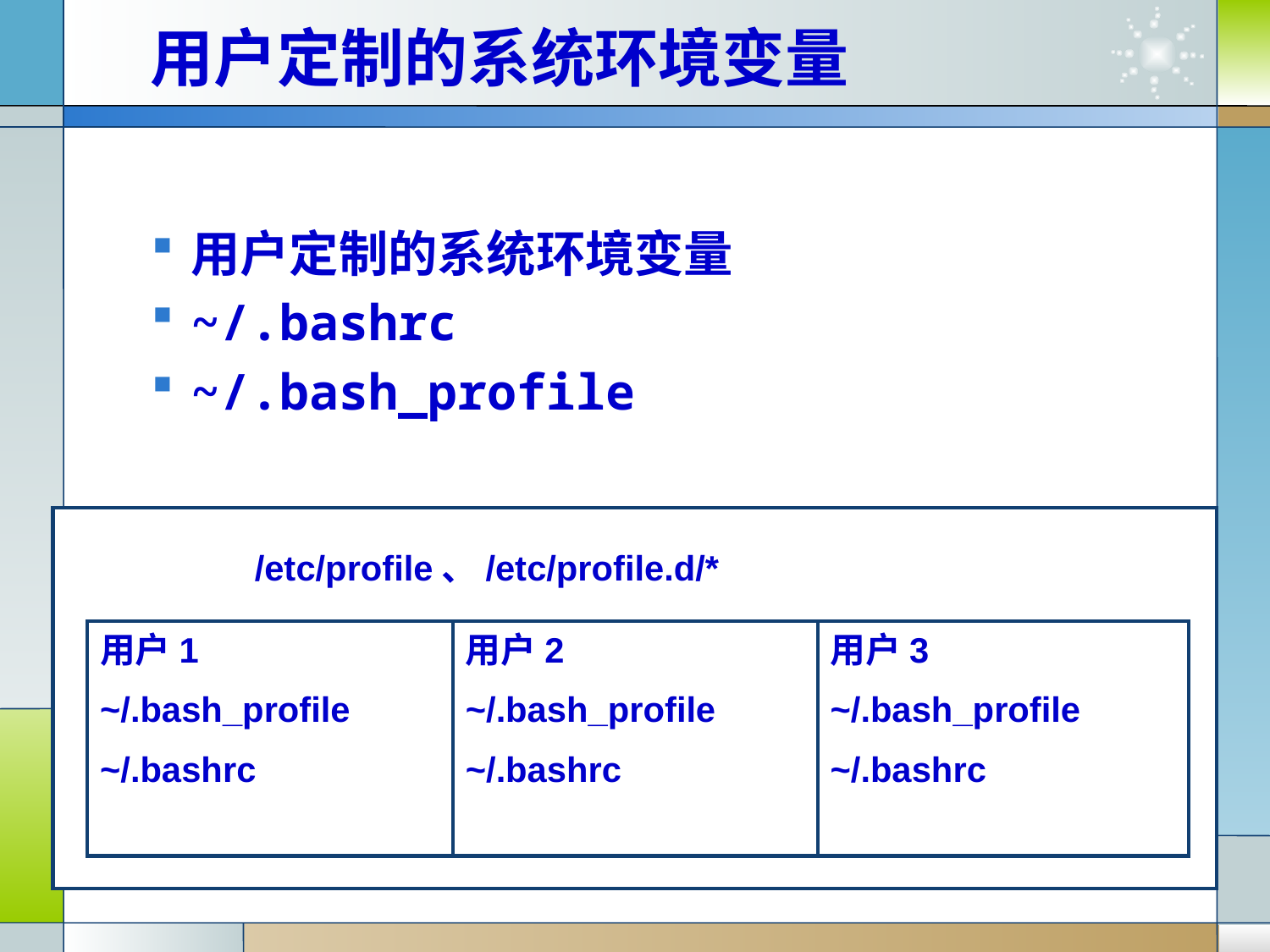

# 用户定制的系统环境变量
用户定制的系统环境变量
~/.bashrc
~/.bash_profile

/etc/profile、/etc/profile.d/*
用户1
~/.bash_profile
~/.bashrc

用户2
~/.bash_profile
~/.bashrc

用户3
~/.bash_profile
~/.bashrc